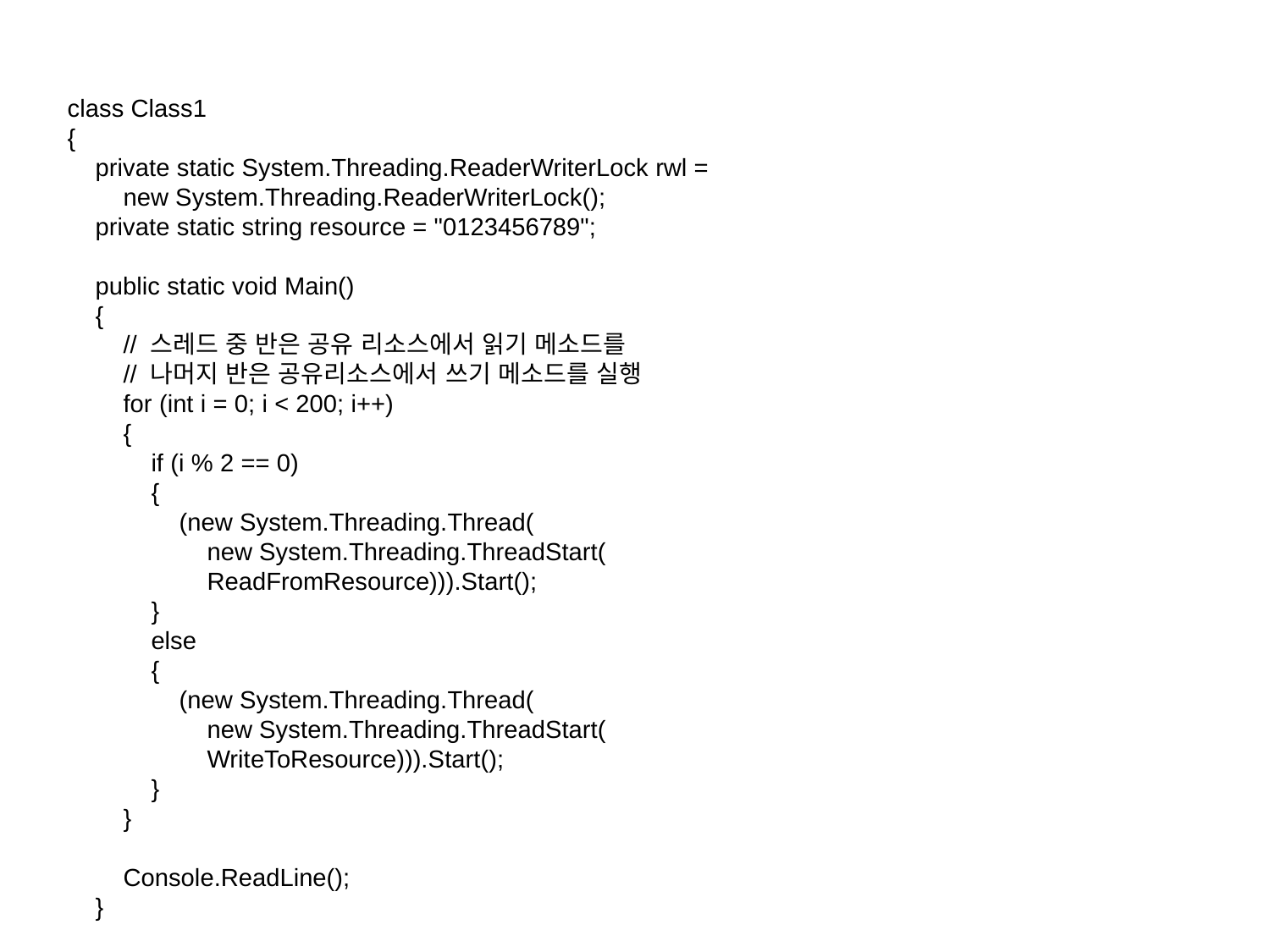

class Class1
{
    private static System.Threading.ReaderWriterLock rwl =
        new System.Threading.ReaderWriterLock();
    private static string resource = "0123456789";

    public static void Main()
    {
        // 스레드 중 반은 공유 리소스에서 읽기 메소드를
        // 나머지 반은 공유리소스에서 쓰기 메소드를 실행
        for (int i = 0; i < 200; i++)
        {
            if (i % 2 == 0)
            {
                (new System.Threading.Thread(
                    new System.Threading.ThreadStart(
                    ReadFromResource))).Start();
            }
            else
            {
                (new System.Threading.Thread(
                    new System.Threading.ThreadStart(
                    WriteToResource))).Start();
            }
        }

        Console.ReadLine();
    }